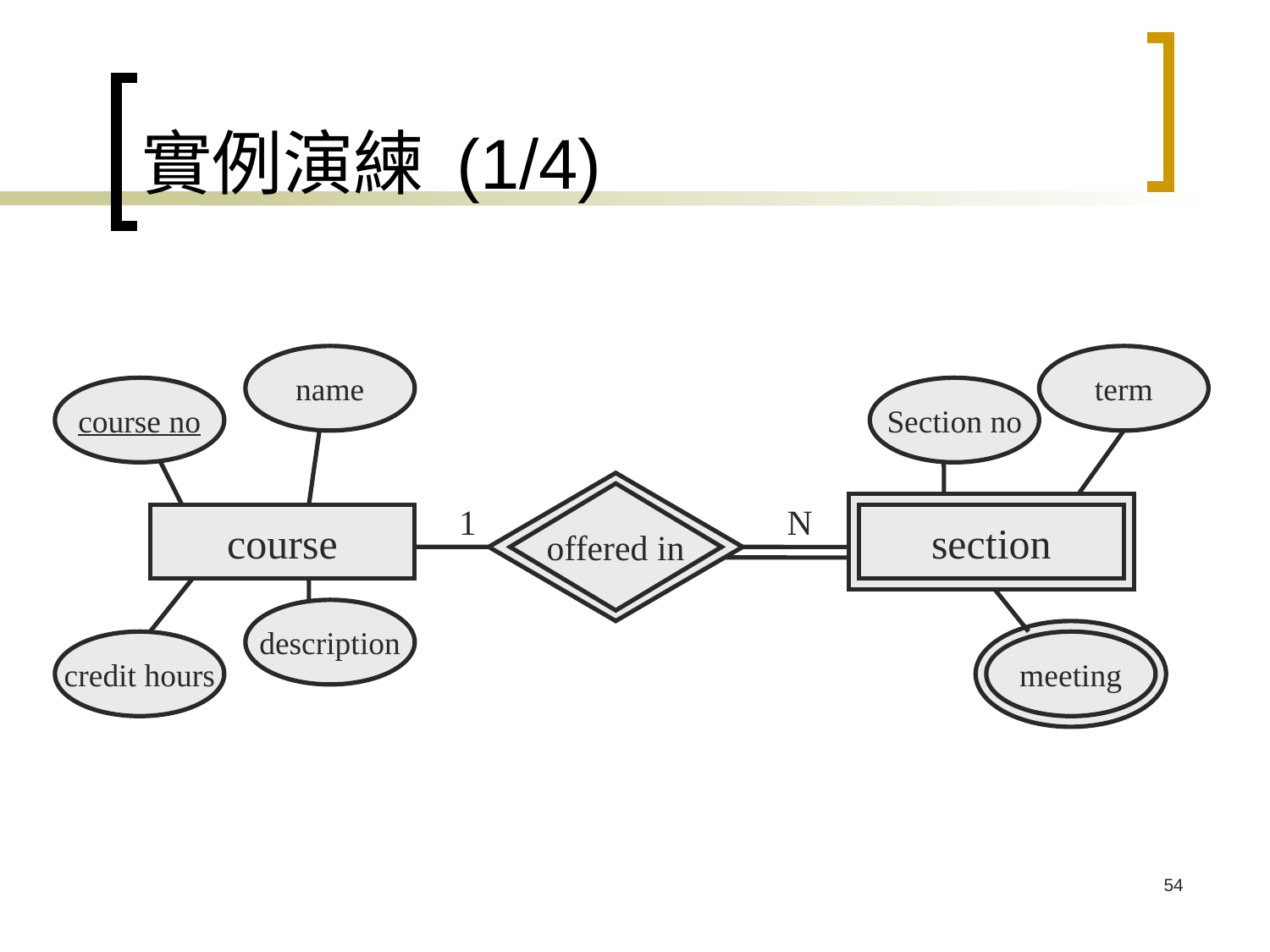

實例演練 (1/4)
name
term
course no
Section no

offered in
1
N

course
section

description

credit hours
meeting
54